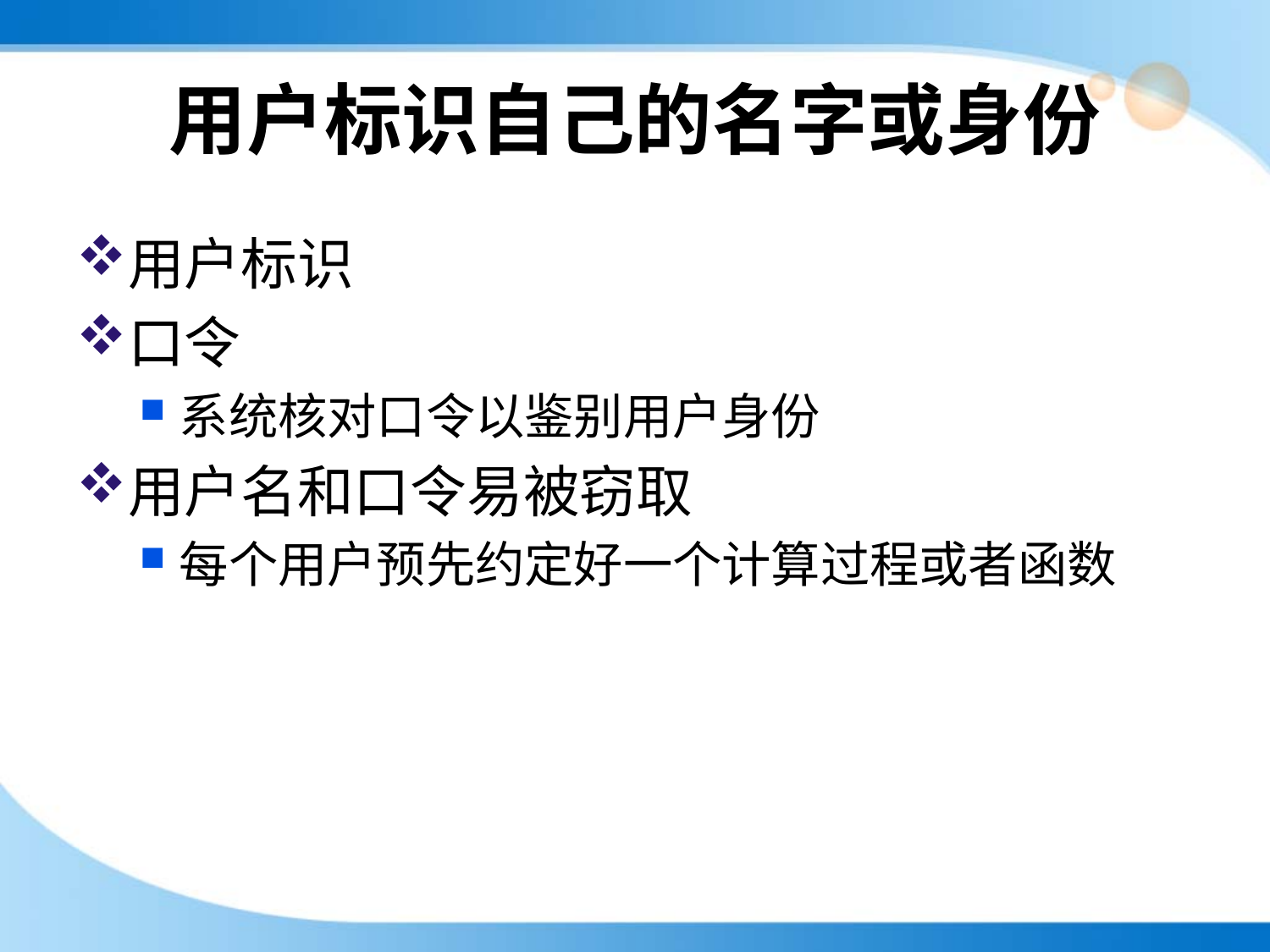

# 用户标识自己的名字或身份
用户标识
口令
系统核对口令以鉴别用户身份
用户名和口令易被窃取
每个用户预先约定好一个计算过程或者函数